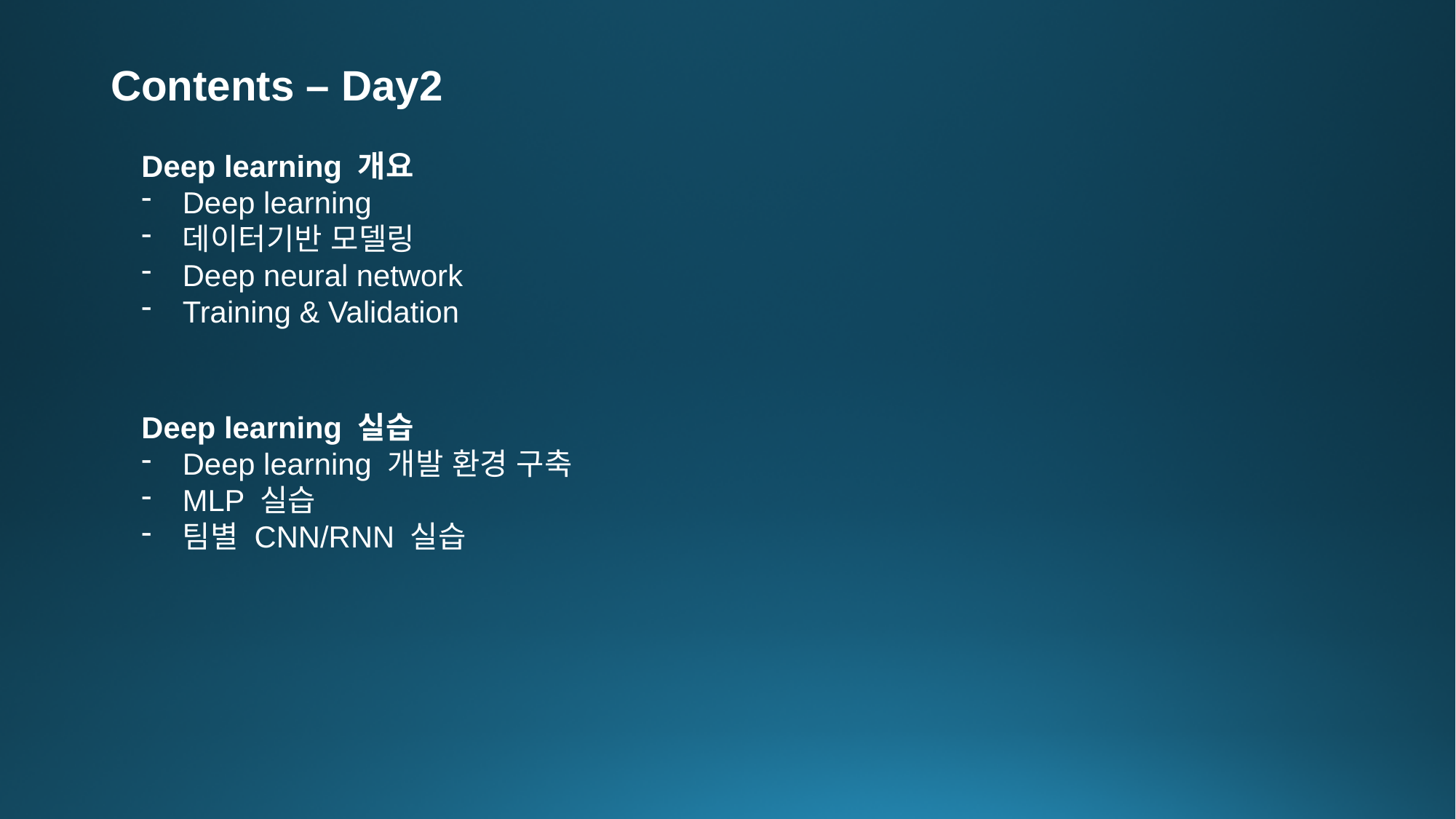

# Contents – Day2
Deep learning 개요
Deep learning
데이터기반 모델링
Deep neural network
Training & Validation
Deep learning 실습
Deep learning 개발 환경 구축
MLP 실습
팀별 CNN/RNN 실습